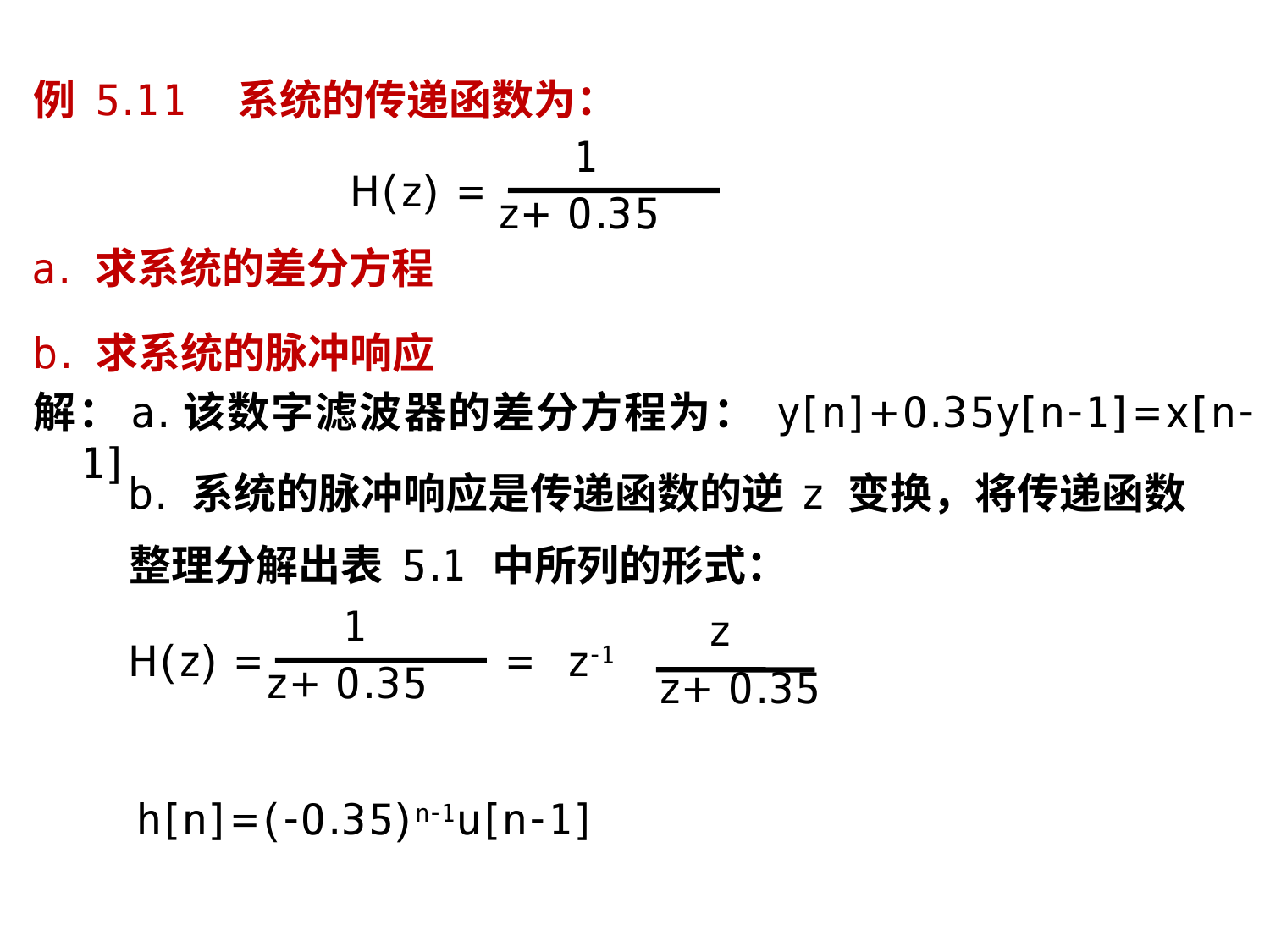

例 5.11   系统的传递函数为：

a. 求系统的差分方程
b. 求系统的脉冲响应
解：a.该数字滤波器的差分方程为： y[n]+0.35y[n-1]=x[n-1]

       1
 z+ 0.35
H(z) =

b. 系统的脉冲响应是传递函数的逆 z 变换，将传递函数
整理分解出表 5.1 中所列的形式：
       1
 z+ 0.35
     z
 z+ 0.35
H(z) =                   =    z-1

h[n]=(-0.35)n-1u[n-1]